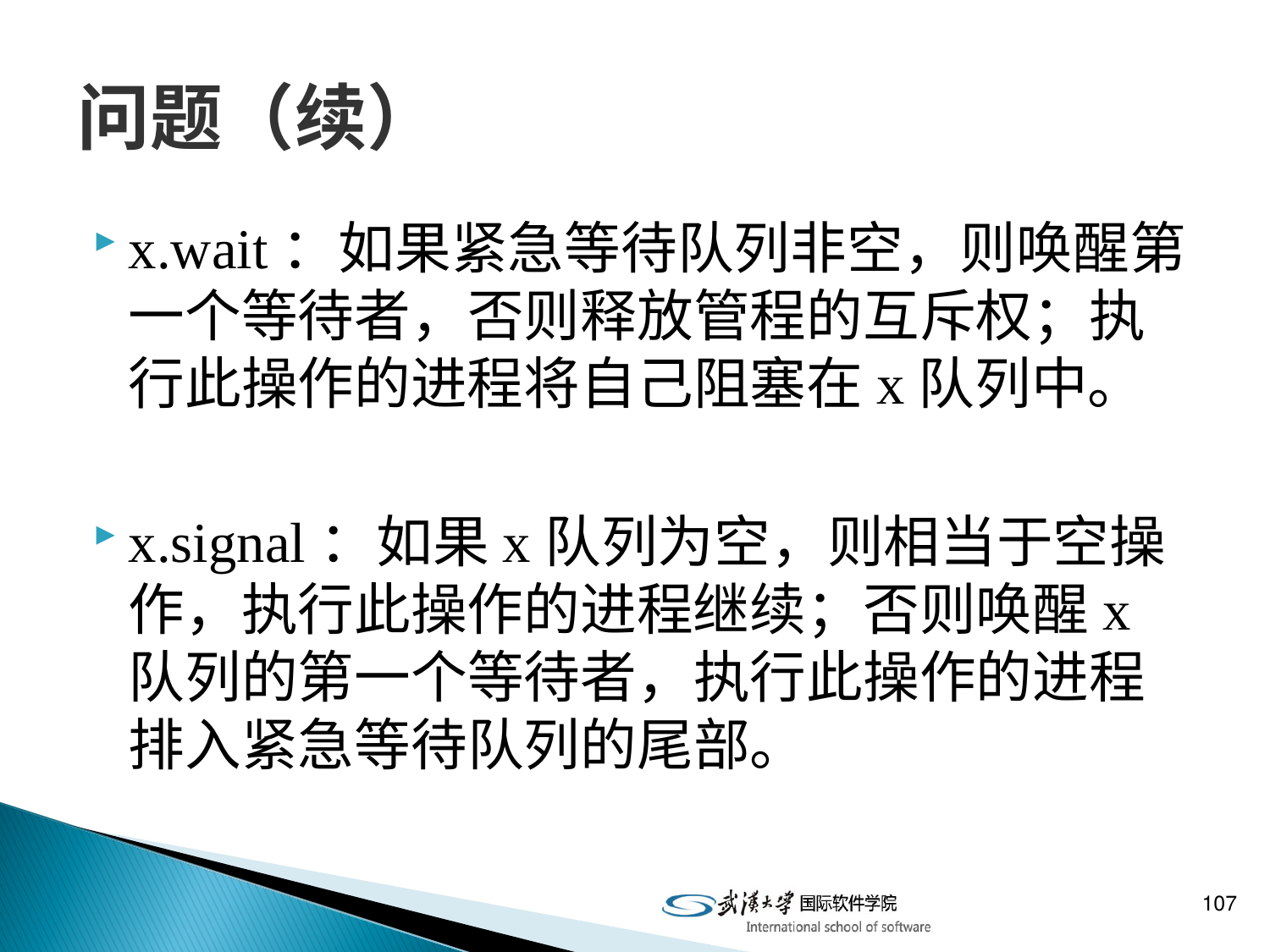

# 问题（续）
x.wait：如果紧急等待队列非空，则唤醒第一个等待者，否则释放管程的互斥权；执行此操作的进程将自己阻塞在x队列中。

x.signal：如果x队列为空，则相当于空操作，执行此操作的进程继续；否则唤醒x队列的第一个等待者，执行此操作的进程排入紧急等待队列的尾部。